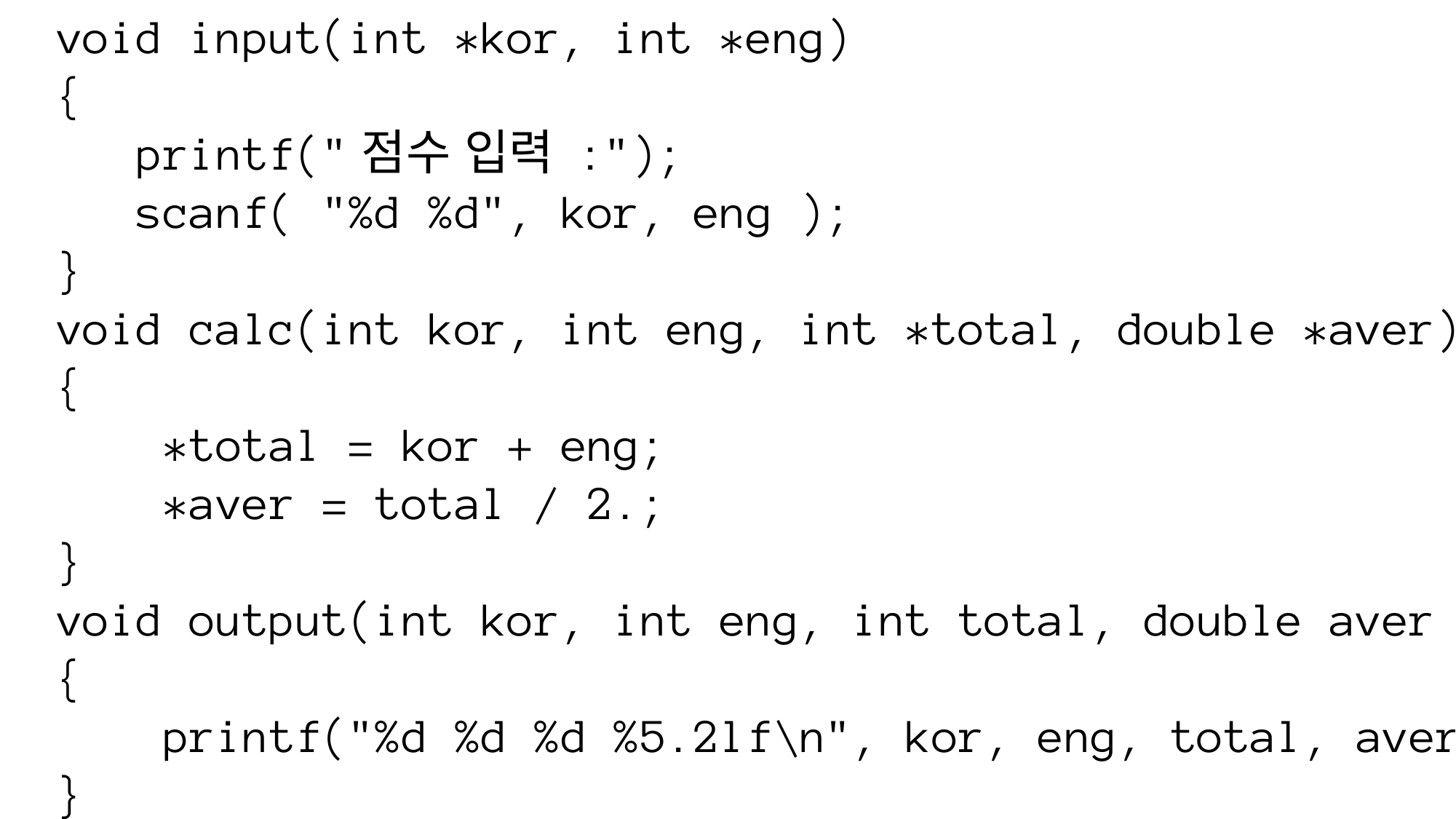

void input(int *kor, int *eng)
{
   printf("점수 입력 :");
   scanf( "%d %d", kor, eng );
}
void calc(int kor, int eng, int *total, double *aver)
{
    *total = kor + eng;
    *aver = total / 2.;
}
void output(int kor, int eng, int total, double aver )
{
    printf("%d %d %d %5.2lf\n", kor, eng, total, aver);
}